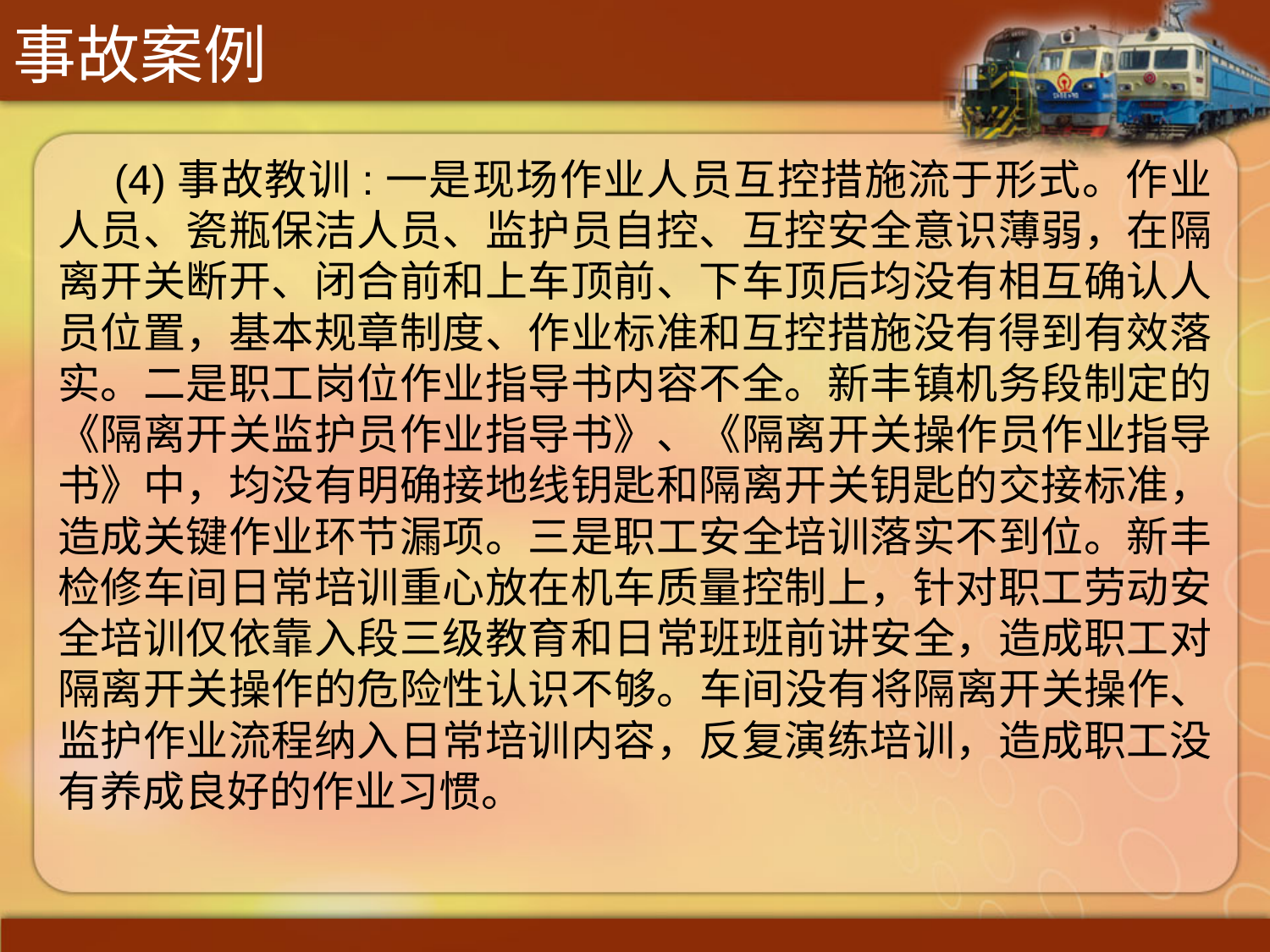

# 事故案例
(4)事故教训:一是现场作业人员互控措施流于形式。作业人员、瓷瓶保洁人员、监护员自控、互控安全意识薄弱，在隔离开关断开、闭合前和上车顶前、下车顶后均没有相互确认人员位置，基本规章制度、作业标准和互控措施没有得到有效落实。二是职工岗位作业指导书内容不全。新丰镇机务段制定的《隔离开关监护员作业指导书》、《隔离开关操作员作业指导书》中，均没有明确接地线钥匙和隔离开关钥匙的交接标准，造成关键作业环节漏项。三是职工安全培训落实不到位。新丰检修车间日常培训重心放在机车质量控制上，针对职工劳动安全培训仅依靠入段三级教育和日常班班前讲安全，造成职工对隔离开关操作的危险性认识不够。车间没有将隔离开关操作、监护作业流程纳入日常培训内容，反复演练培训，造成职工没有养成良好的作业习惯。